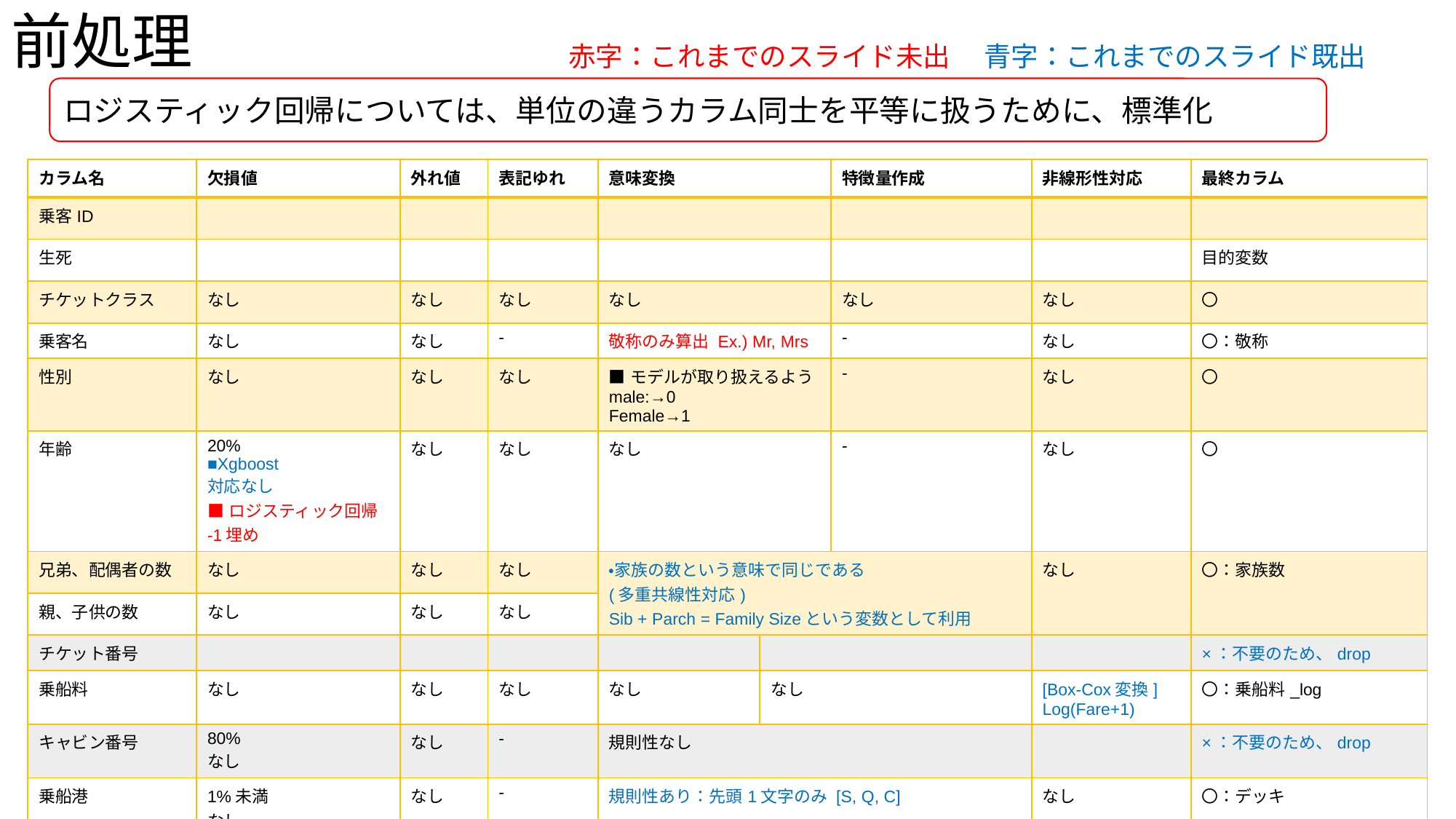

# 前処理
赤字：これまでのスライド未出 　青字：これまでのスライド既出
ロジスティック回帰については、単位の違うカラム同士を平等に扱うために、標準化
| カラム名 | 欠損値 | 外れ値 | 表記ゆれ | 意味変換 | 特徴量作成 | 特徴量作成 | 非線形性対応 | 最終カラム |
| --- | --- | --- | --- | --- | --- | --- | --- | --- |
| 乗客ID |  |  |  |  |  |  |  |  |
| 生死 |  |  |  |  |  |  |  | 目的変数 |
| チケットクラス | なし | なし | なし | なし | なし | なし | なし | 〇 |
| 乗客名 | なし | なし | - | 敬称のみ算出 Ex.) Mr, Mrs | - | - | なし | 〇：敬称 |
| 性別 | なし | なし | なし | ■モデルが取り扱えるよう male:→0 Female→1 | - | - | なし | 〇 |
| 年齢 | 20% ■Xgboost 対応なし ■ロジスティック回帰 -1埋め | なし | なし | なし | - | - | なし | 〇 |
| 兄弟、配偶者の数 | なし | なし | なし | ・家族の数という意味で同じである (多重共線性対応) Sib + Parch = Family Sizeという変数として利用 |  |  | なし | 〇：家族数 |
| 親、子供の数 | なし | なし | なし |  |  |  |  |  |
| チケット番号 |  |  |  |  |  |  |  | ×：不要のため、drop |
| 乗船料 | なし | なし | なし | なし | なし |  | [Box-Cox変換] Log(Fare+1) | 〇：乗船料\_log |
| キャビン番号 | 80% なし | なし | - | 規則性なし |  |  |  | ×：不要のため、drop |
| 乗船港 | 1%未満 なし | なし | - | 規則性あり：先頭1文字のみ [S, Q, C] |  |  | なし | 〇：デッキ |